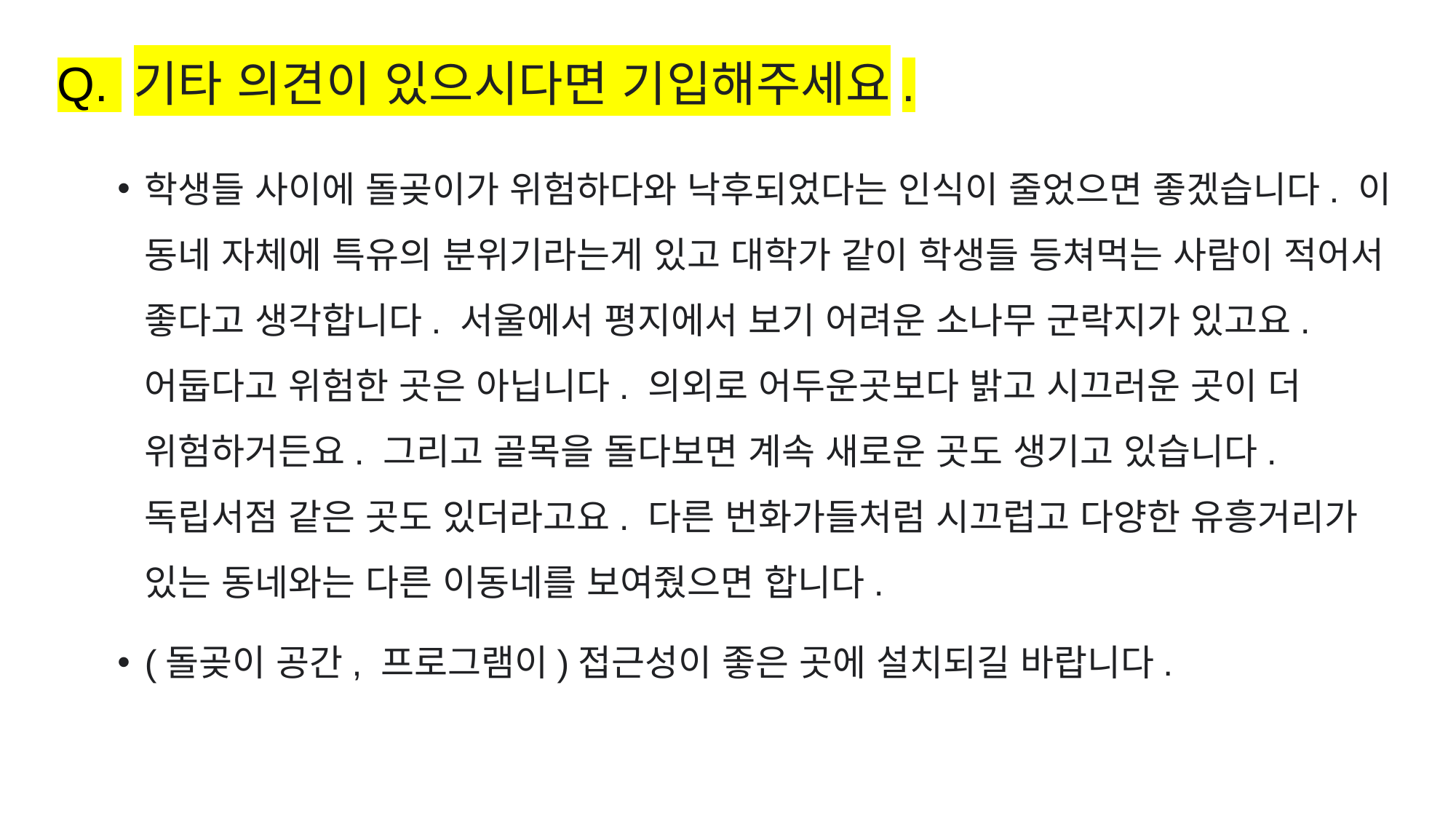

# Q. 기타 의견이 있으시다면 기입해주세요.
학생들 사이에 돌곶이가 위험하다와 낙후되었다는 인식이 줄었으면 좋겠습니다. 이 동네 자체에 특유의 분위기라는게 있고 대학가 같이 학생들 등쳐먹는 사람이 적어서 좋다고 생각합니다. 서울에서 평지에서 보기 어려운 소나무 군락지가 있고요. 어둡다고 위험한 곳은 아닙니다. 의외로 어두운곳보다 밝고 시끄러운 곳이 더 위험하거든요. 그리고 골목을 돌다보면 계속 새로운 곳도 생기고 있습니다. 독립서점 같은 곳도 있더라고요. 다른 번화가들처럼 시끄럽고 다양한 유흥거리가 있는 동네와는 다른 이동네를 보여줬으면 합니다.
(돌곶이 공간, 프로그램이)접근성이 좋은 곳에 설치되길 바랍니다.